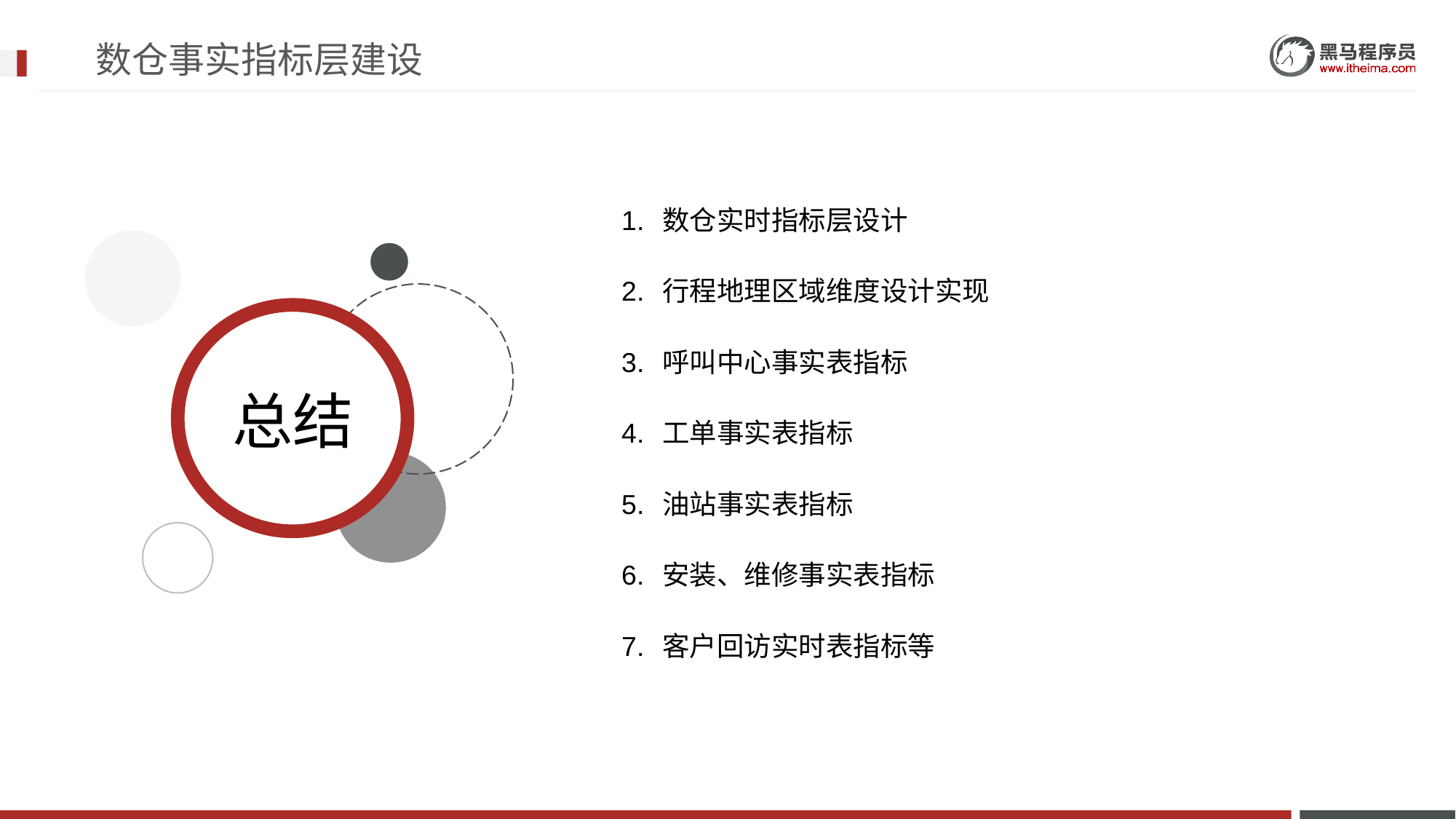

# 数仓事实指标层建设
数仓实时指标层设计
行程地理区域维度设计实现
呼叫中心事实表指标
工单事实表指标
油站事实表指标
安装、维修事实表指标
客户回访实时表指标等